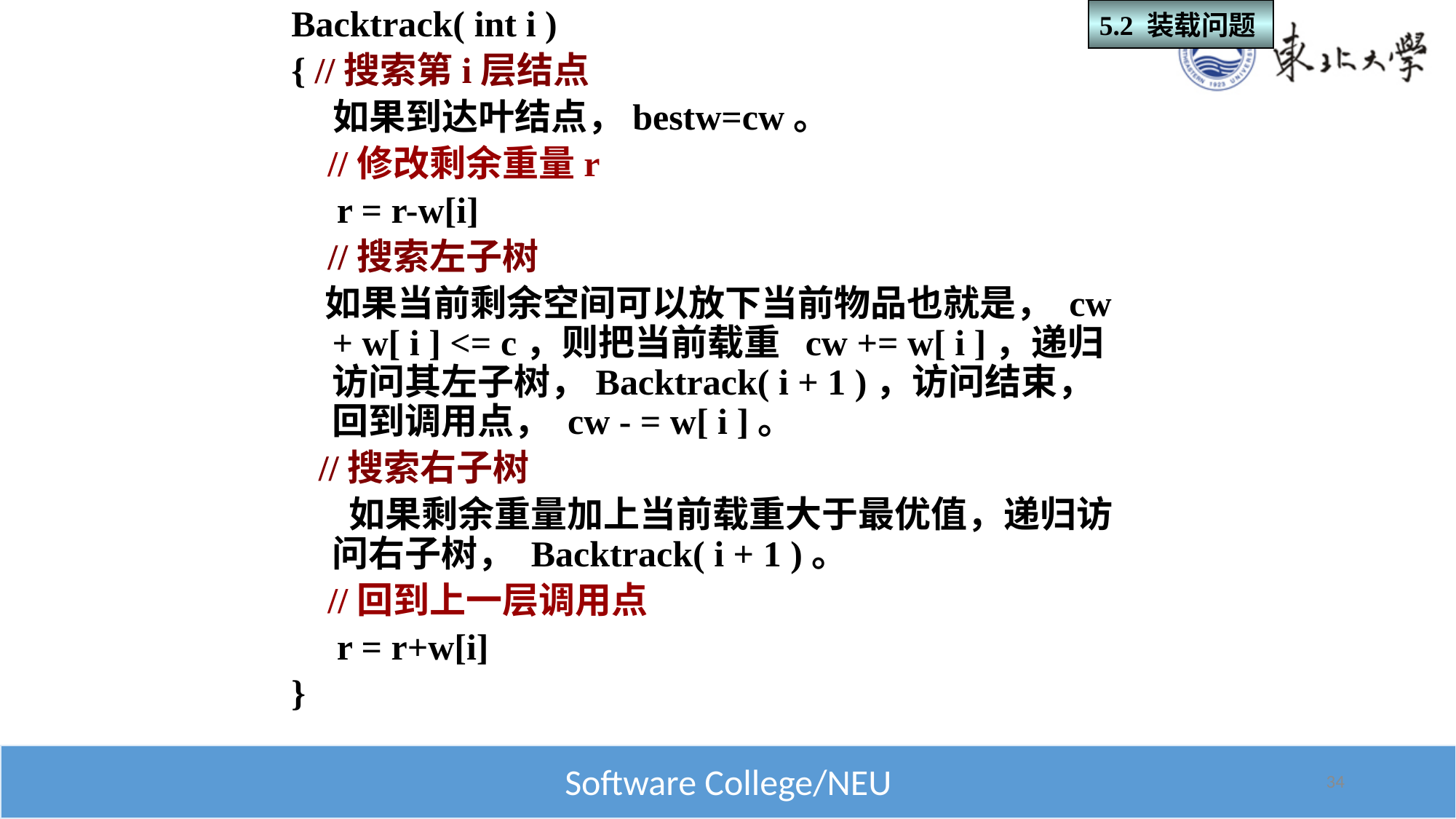

Backtrack( int i )
{ //搜索第i层结点
    如果到达叶结点，bestw=cw。
    //修改剩余重量r
     r = r-w[i]
    //搜索左子树
   如果当前剩余空间可以放下当前物品也就是， cw + w[ i ] <= c，则把当前载重  cw += w[ i ]，递归访问其左子树，Backtrack( i + 1 )，访问结束，回到调用点， cw - = w[ i ]。
   //搜索右子树
      如果剩余重量加上当前载重大于最优值，递归访问右子树， Backtrack( i + 1 )。
    //回到上一层调用点
     r = r+w[i]
}

5.2 装载问题
34